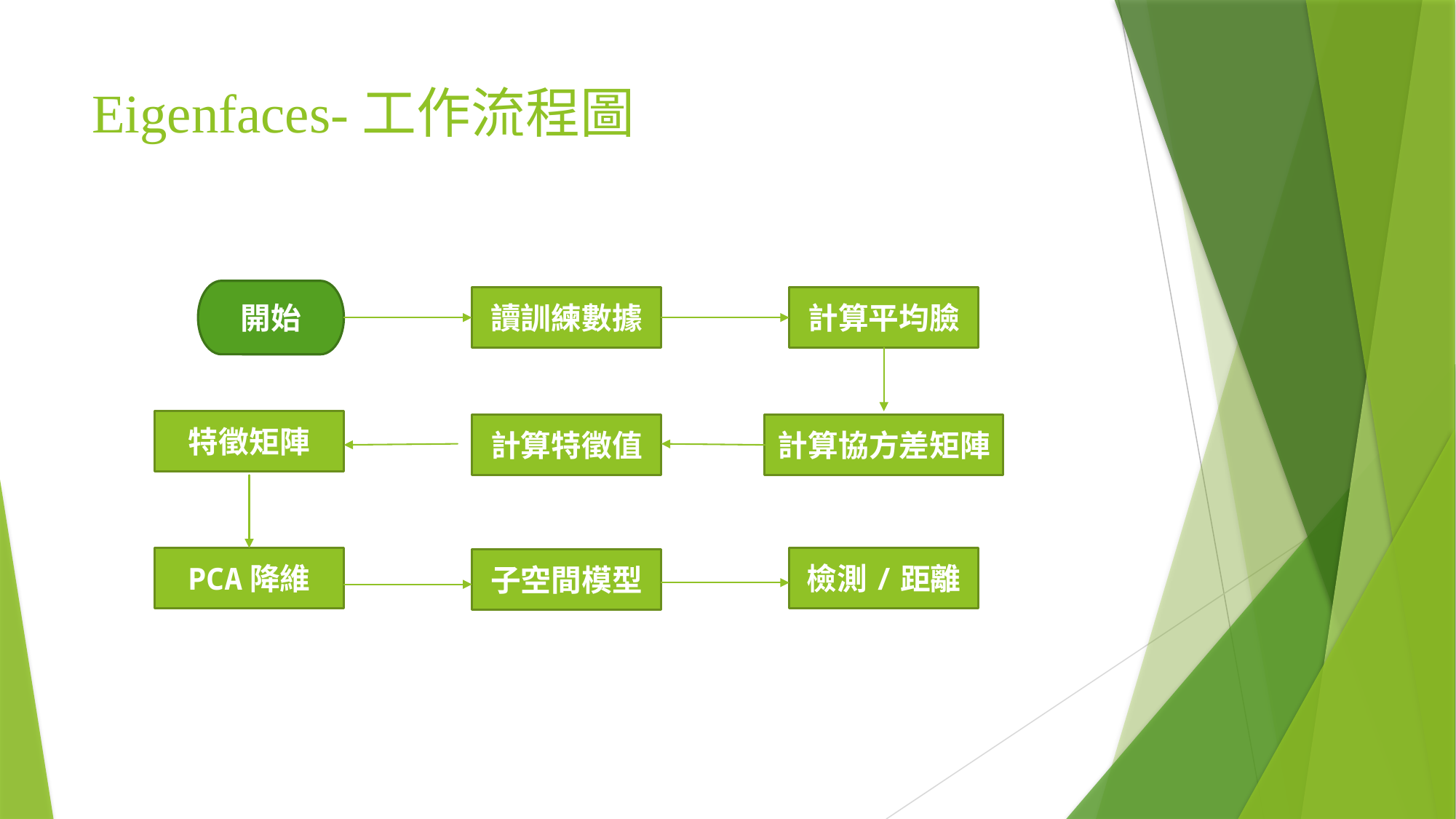

# Eigenfaces-工作流程圖
開始
計算平均臉
讀訓練數據
特徵矩陣
計算協方差矩陣
計算特徵值
PCA降維
檢測/距離
子空間模型